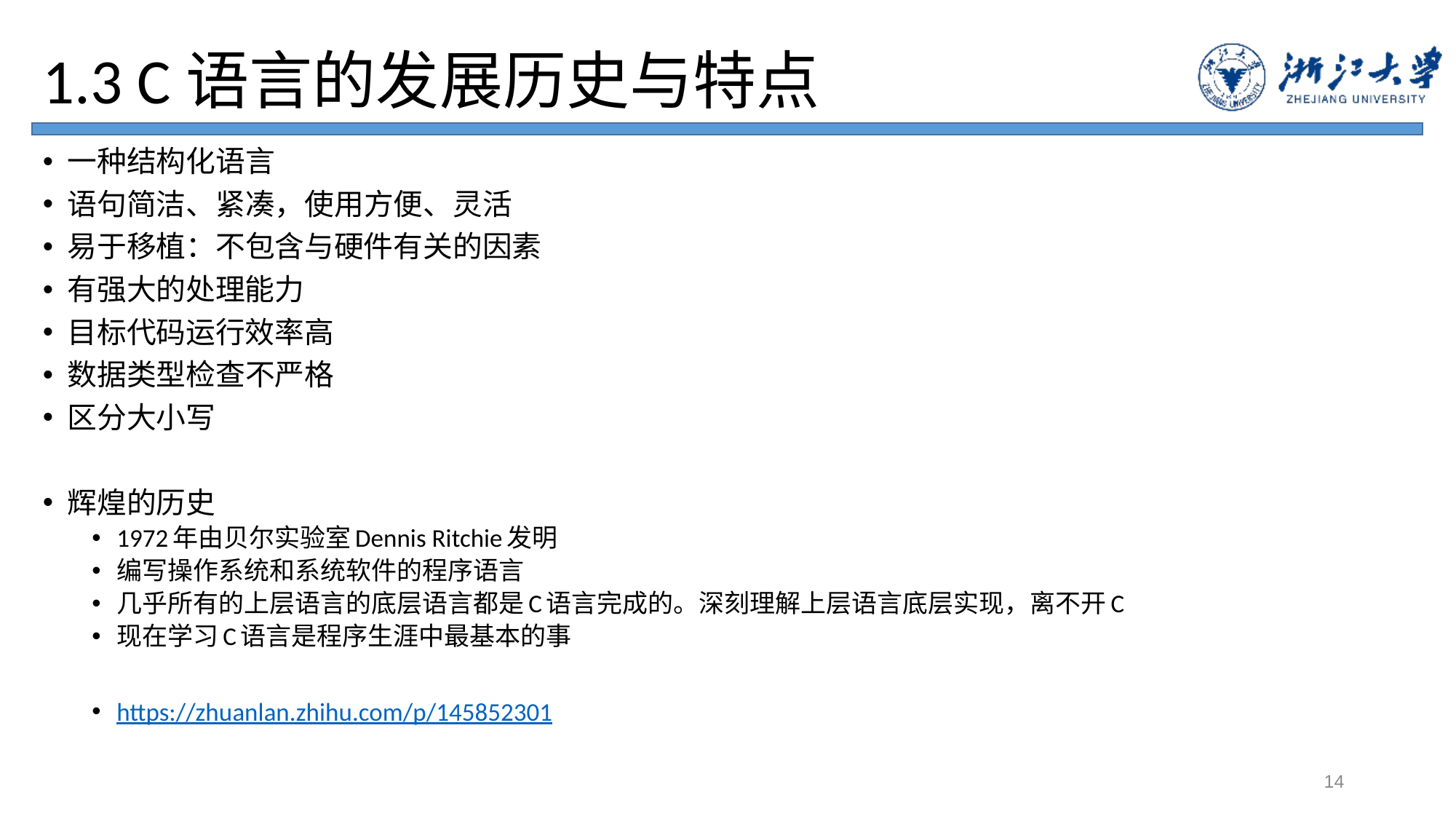

# 1.3 C语言的发展历史与特点
一种结构化语言
语句简洁、紧凑，使用方便、灵活
易于移植：不包含与硬件有关的因素
有强大的处理能力
目标代码运行效率高
数据类型检查不严格
区分大小写

辉煌的历史
1972年由贝尔实验室Dennis Ritchie发明
编写操作系统和系统软件的程序语言
几乎所有的上层语言的底层语言都是C语言完成的。深刻理解上层语言底层实现，离不开C
现在学习C语言是程序生涯中最基本的事

https://zhuanlan.zhihu.com/p/145852301

14